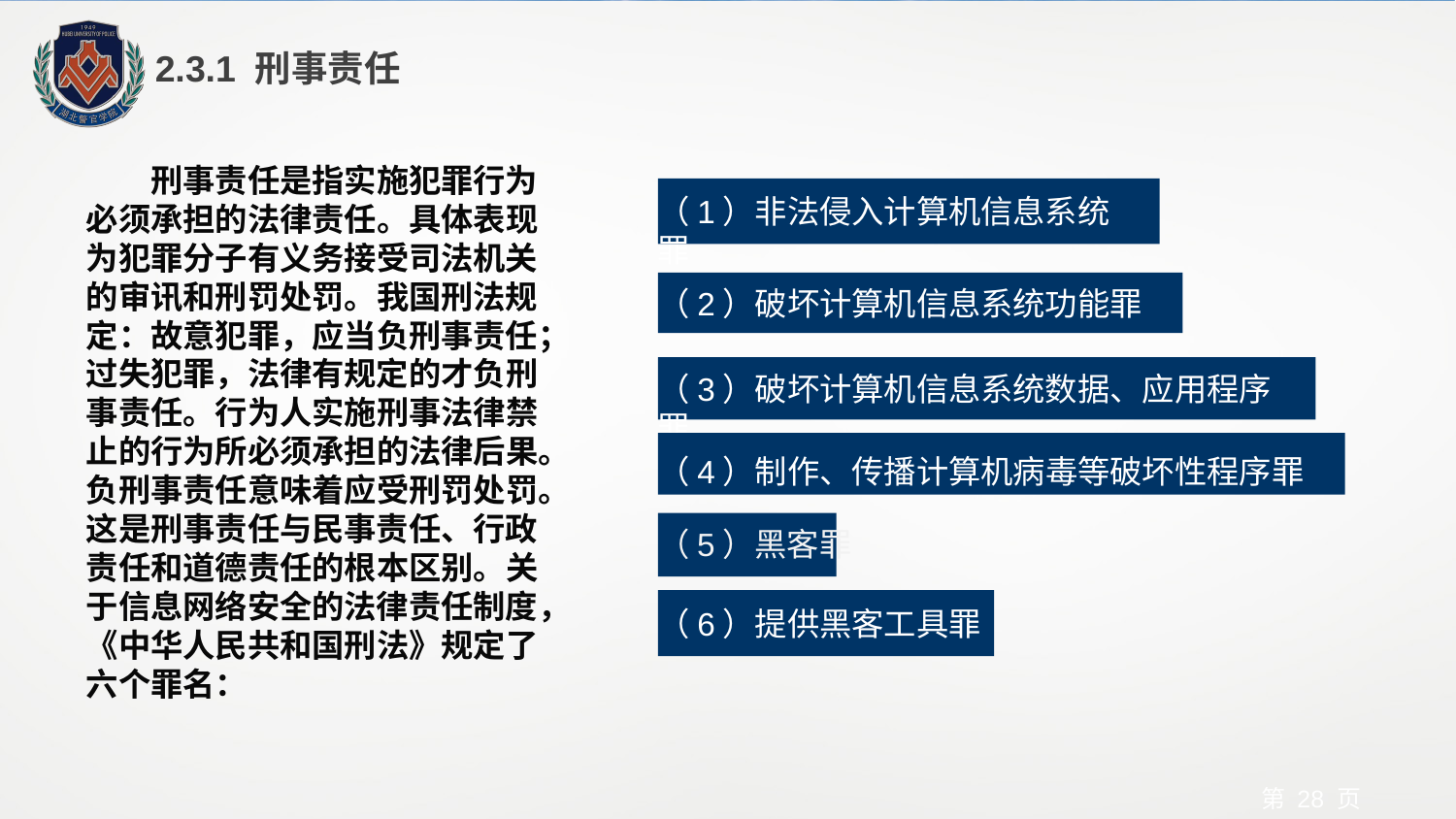

2.3.1 刑事责任
　　刑事责任是指实施犯罪行为必须承担的法律责任。具体表现为犯罪分子有义务接受司法机关的审讯和刑罚处罚。我国刑法规定：故意犯罪，应当负刑事责任；过失犯罪，法律有规定的才负刑事责任。行为人实施刑事法律禁止的行为所必须承担的法律后果。负刑事责任意味着应受刑罚处罚。这是刑事责任与民事责任、行政责任和道德责任的根本区别。关于信息网络安全的法律责任制度，《中华人民共和国刑法》规定了六个罪名：

（1）非法侵入计算机信息系统罪

（2）破坏计算机信息系统功能罪

（3）破坏计算机信息系统数据、应用程序罪

（4）制作、传播计算机病毒等破坏性程序罪

（5）黑客罪

（6）提供黑客工具罪